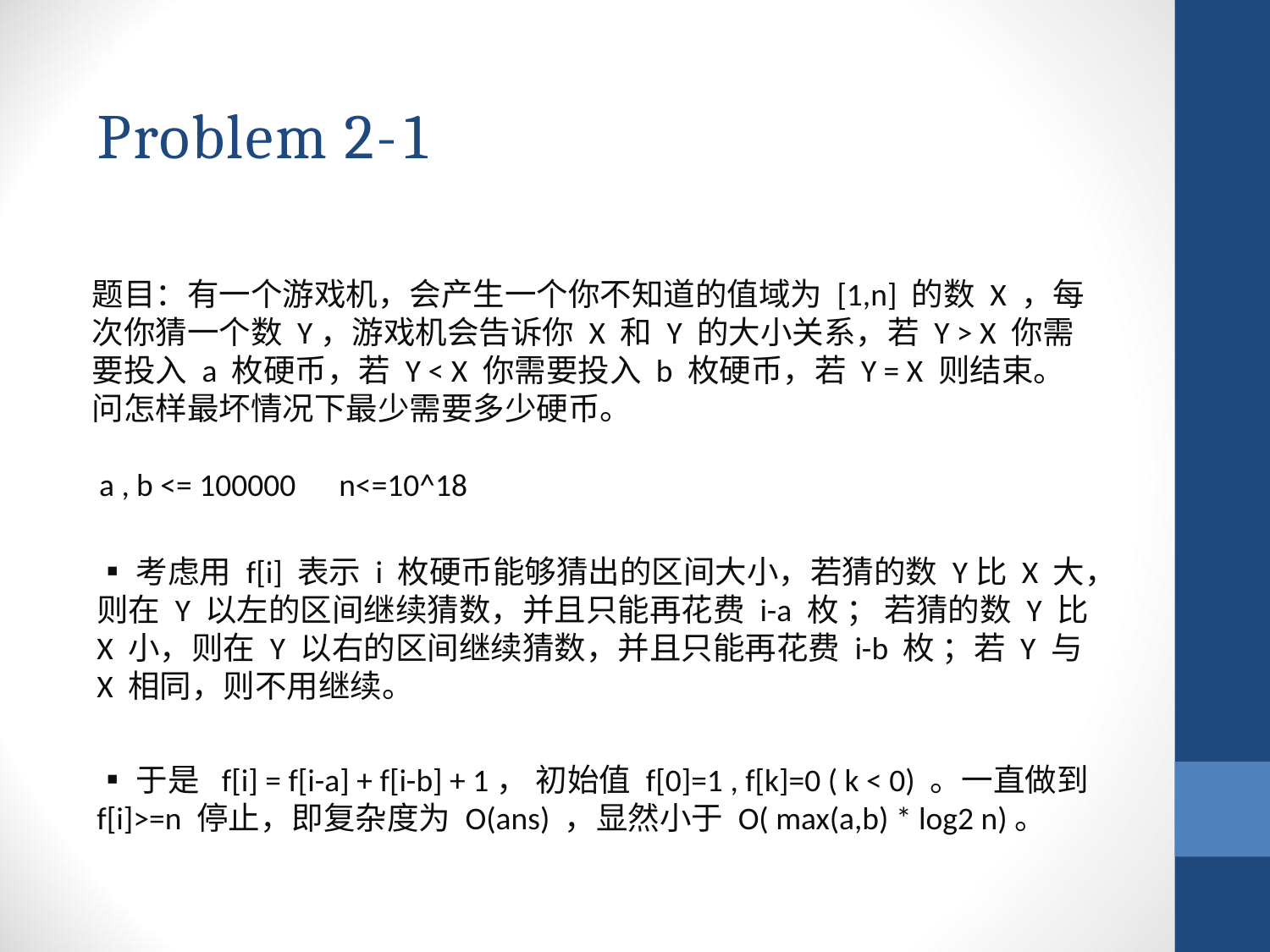

Problem 2-1
题目：有一个游戏机，会产生一个你不知道的值域为 [1,n] 的数 X ，每次你猜一个数 Y，游戏机会告诉你 X 和 Y 的大小关系，若 Y > X 你需要投入 a 枚硬币，若 Y < X 你需要投入 b 枚硬币，若 Y = X 则结束。问怎样最坏情况下最少需要多少硬币。

 a , b <= 100000      n<=10^18
▪考虑用 f[i] 表示 i 枚硬币能够猜出的区间大小，若猜的数 Y比 X 大，则在 Y 以左的区间继续猜数，并且只能再花费 i-a 枚 ； 若猜的数 Y 比 X 小，则在 Y 以右的区间继续猜数，并且只能再花费 i-b 枚 ；若 Y 与 X 相同，则不用继续。
▪于是  f[i] = f[i-a] + f[i-b] + 1， 初始值 f[0]=1 , f[k]=0 ( k < 0) 。一直做到 f[i]>=n 停止，即复杂度为 O(ans) ，显然小于 O( max(a,b) * log2 n)。